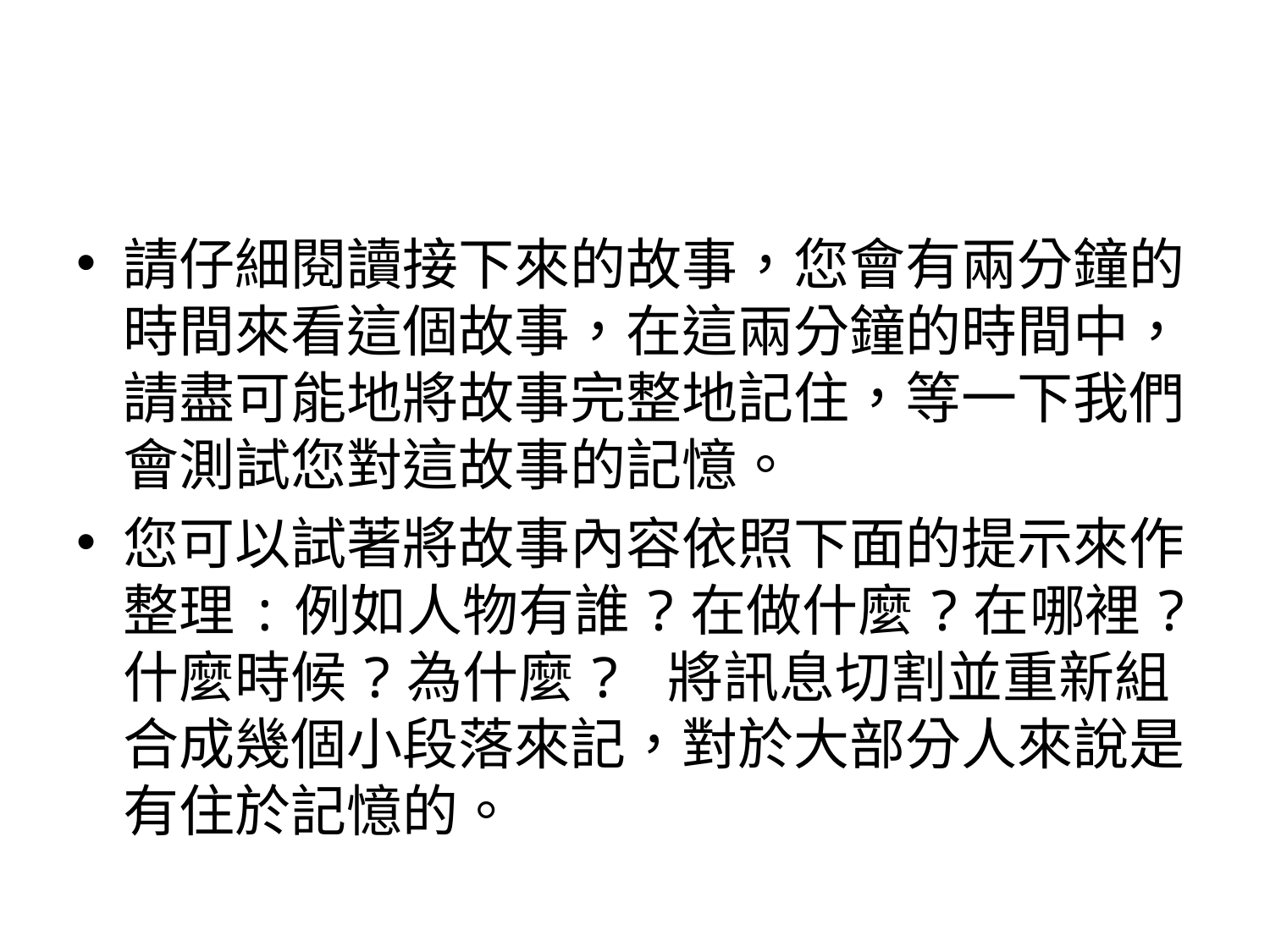

#
請仔細閱讀接下來的故事，您會有兩分鐘的時間來看這個故事，在這兩分鐘的時間中，請盡可能地將故事完整地記住，等一下我們會測試您對這故事的記憶。
您可以試著將故事內容依照下面的提示來作整理:例如人物有誰?在做什麼?在哪裡? 什麼時候?為什麼? 將訊息切割並重新組合成幾個小段落來記，對於大部分人來說是有住於記憶的。